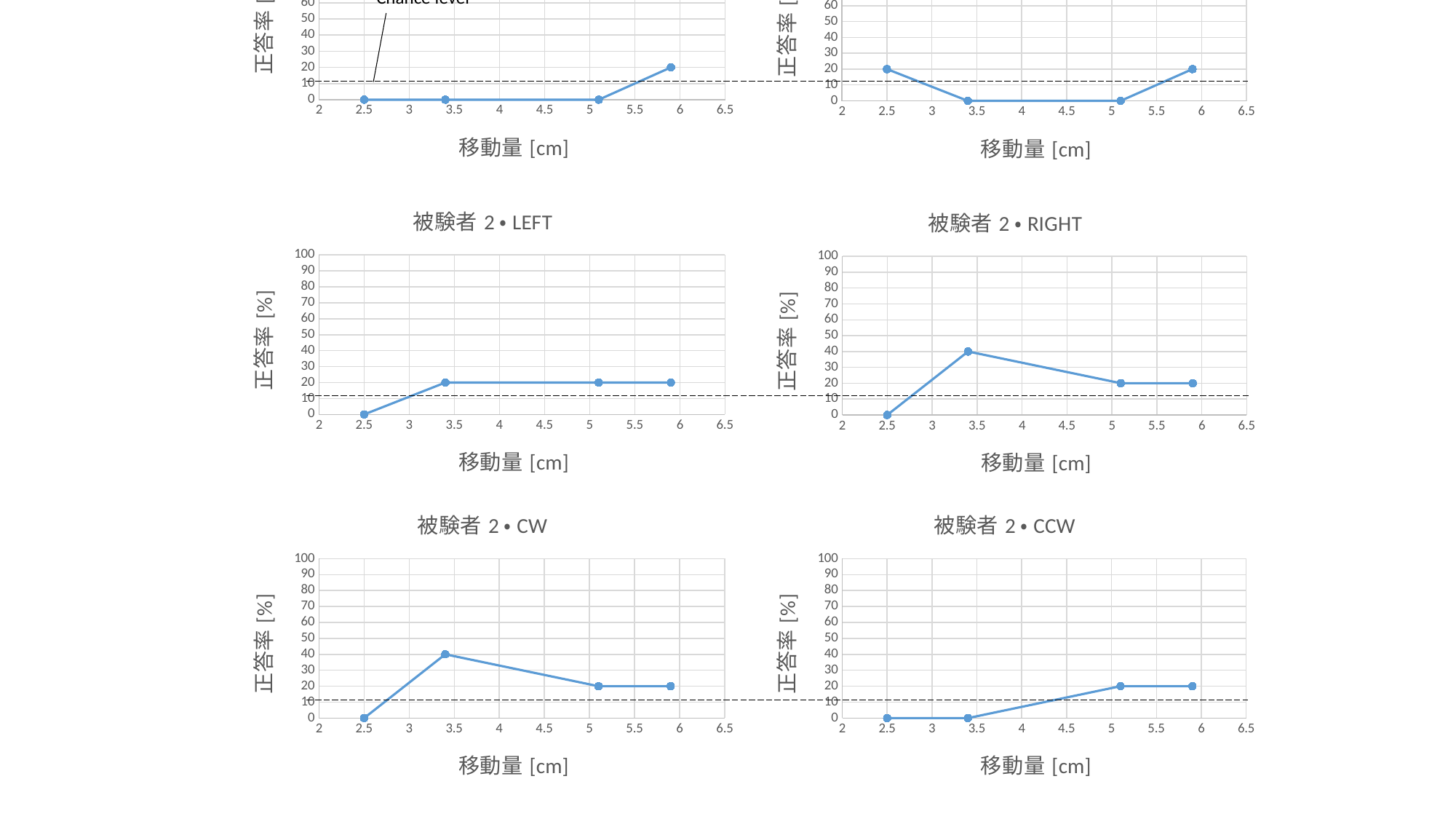

### Chart: 被験者2・UP

| Category | UP |
|---|---|

### Chart: 被験者2・DOWN

| Category | DOWN |
|---|---|

### Chart: 被験者2・LEFT

| Category | LEFT |
|---|---|

### Chart: 被験者2・RIGHT

| Category | RIGHT |
|---|---|

### Chart: 被験者2・CW

| Category | CW |
|---|---|

### Chart: 被験者2・CCW

| Category | CCW |
|---|---|
Chance level